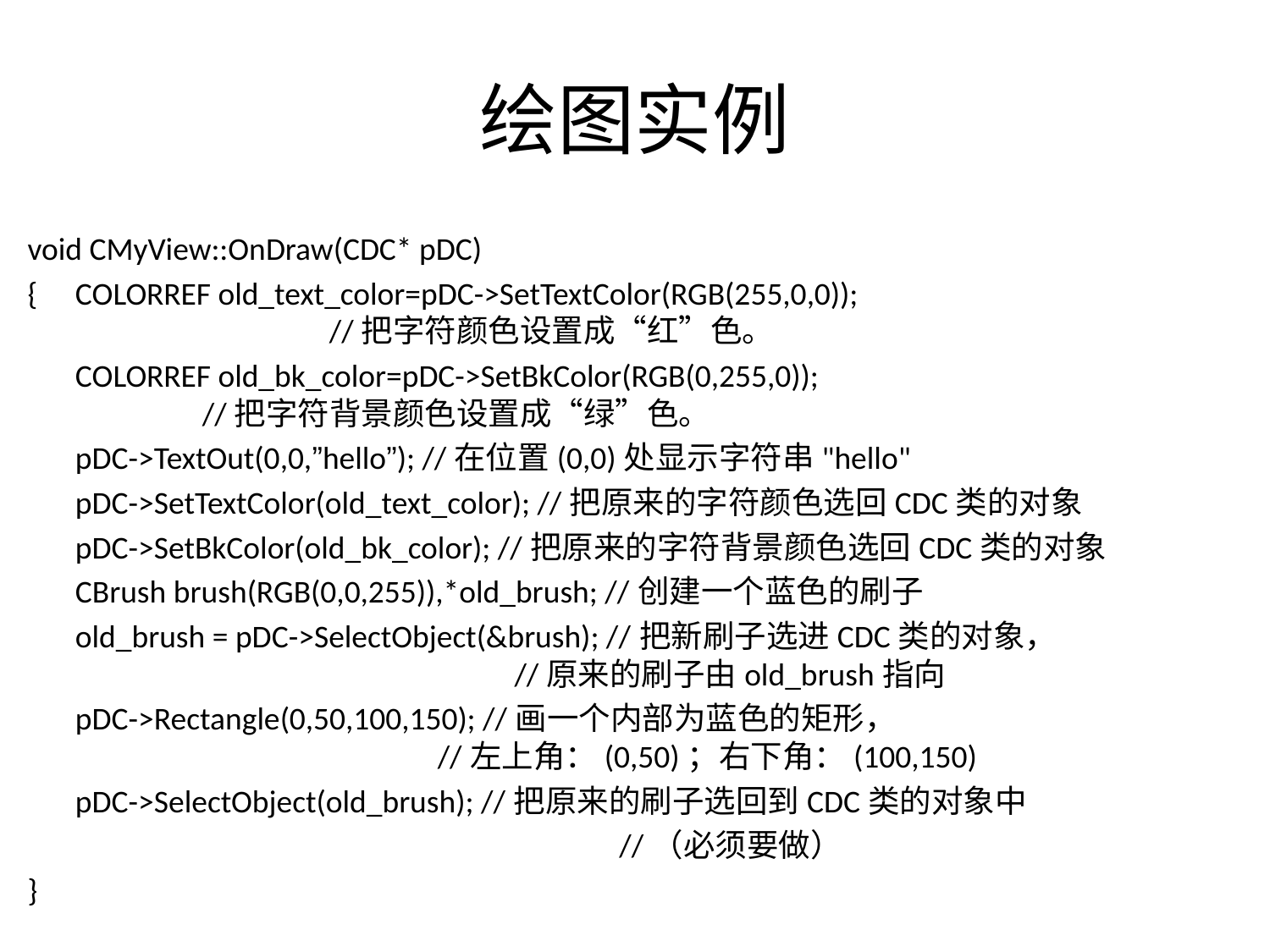

# 绘图实例
void CMyView::OnDraw(CDC* pDC)
{	COLORREF old_text_color=pDC->SetTextColor(RGB(255,0,0)); 					//把字符颜色设置成“红”色。
	COLORREF old_bk_color=pDC->SetBkColor(RGB(0,255,0)); 					//把字符背景颜色设置成“绿”色。
	pDC->TextOut(0,0,”hello”); //在位置(0,0)处显示字符串"hello"
	pDC->SetTextColor(old_text_color); //把原来的字符颜色选回CDC类的对象
	pDC->SetBkColor(old_bk_color); //把原来的字符背景颜色选回CDC类的对象
	CBrush brush(RGB(0,0,255)),*old_brush; //创建一个蓝色的刷子
	old_brush = pDC->SelectObject(&brush); //把新刷子选进CDC类的对象，				  	       //原来的刷子由old_brush指向
	pDC->Rectangle(0,50,100,150); //画一个内部为蓝色的矩形，					              //左上角：(0,50)；右下角：(100,150)
	pDC->SelectObject(old_brush); //把原来的刷子选回到CDC类的对象中
					     //（必须要做）
}